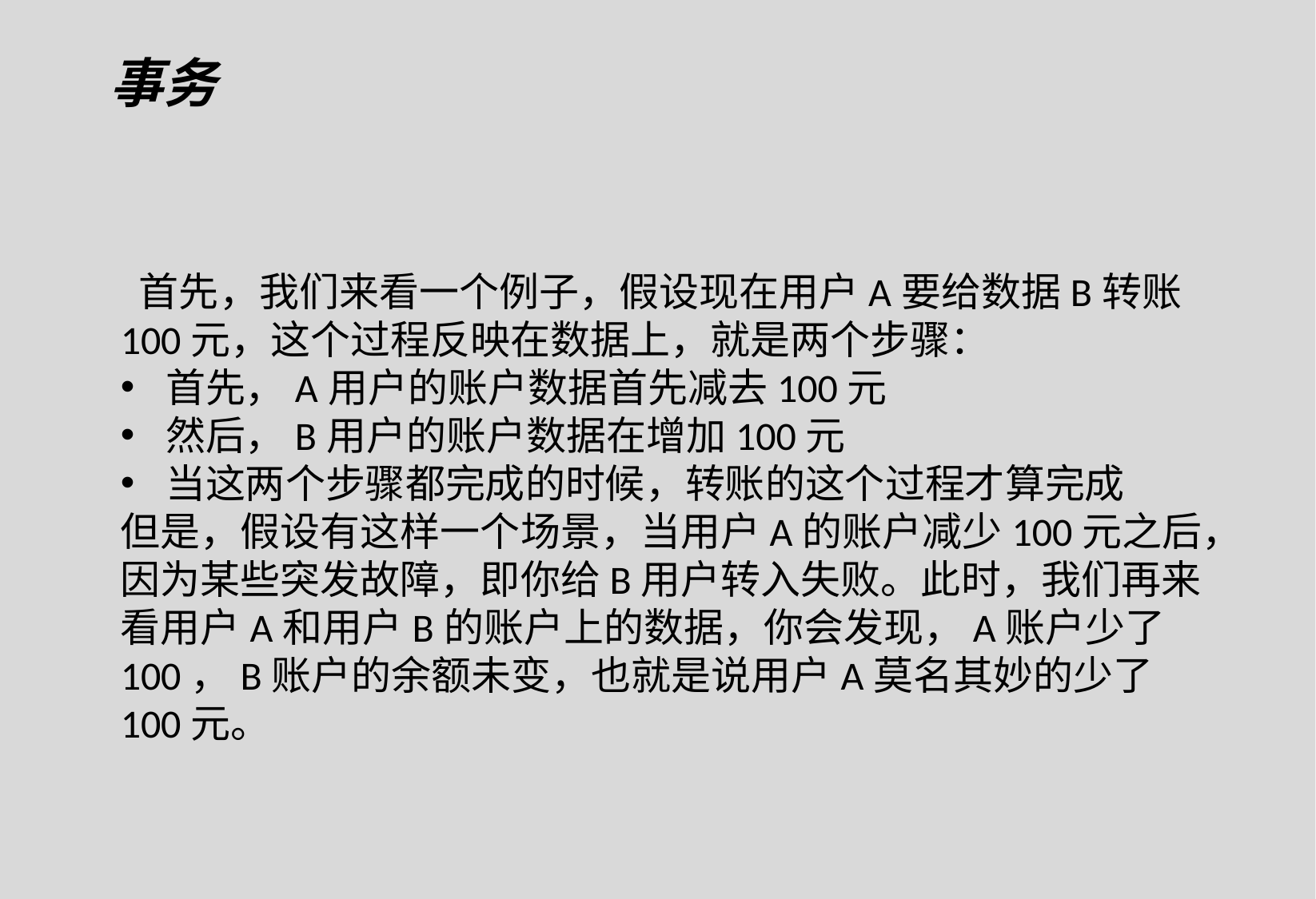

事务
 首先，我们来看一个例子，假设现在用户A要给数据B转账100元，这个过程反映在数据上，就是两个步骤：
首先，A用户的账户数据首先减去100元
然后，B用户的账户数据在增加100元
当这两个步骤都完成的时候，转账的这个过程才算完成
但是，假设有这样一个场景，当用户A的账户减少100元之后，因为某些突发故障，即你给B用户转入失败。此时，我们再来看用户A和用户B的账户上的数据，你会发现，A账户少了100，B账户的余额未变，也就是说用户A莫名其妙的少了100元。